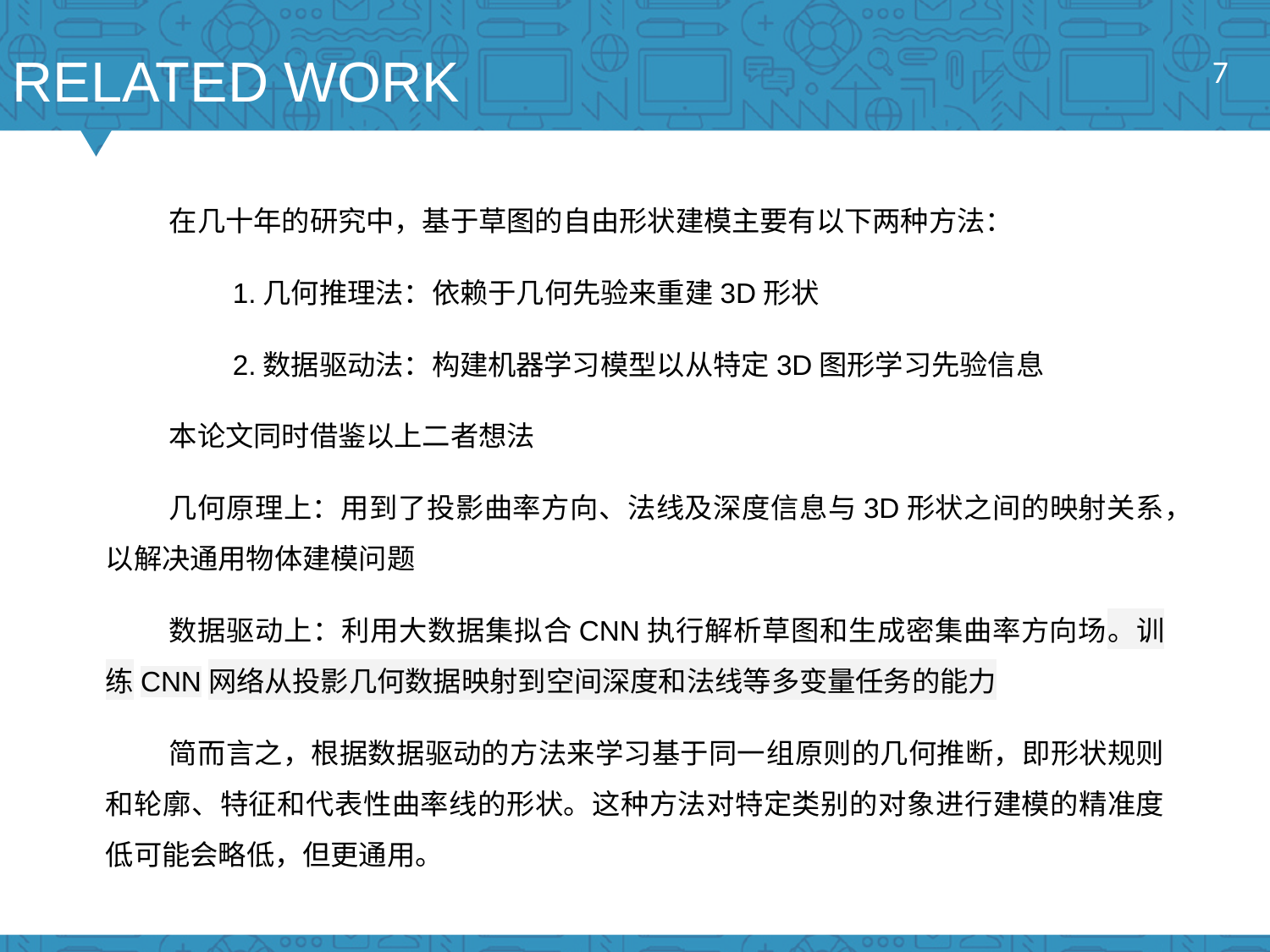

RELATED WORK
7
在几十年的研究中，基于草图的自由形状建模主要有以下两种方法：
	1.几何推理法：依赖于几何先验来重建3D形状
	2.数据驱动法：构建机器学习模型以从特定3D图形学习先验信息
本论文同时借鉴以上二者想法
几何原理上：用到了投影曲率方向、法线及深度信息与3D形状之间的映射关系，以解决通用物体建模问题
数据驱动上：利用大数据集拟合CNN执行解析草图和生成密集曲率方向场。训练CNN网络从投影几何数据映射到空间深度和法线等多变量任务的能力
简而言之，根据数据驱动的方法来学习基于同一组原则的几何推断，即形状规则和轮廓、特征和代表性曲率线的形状。这种方法对特定类别的对象进行建模的精准度低可能会略低，但更通用。